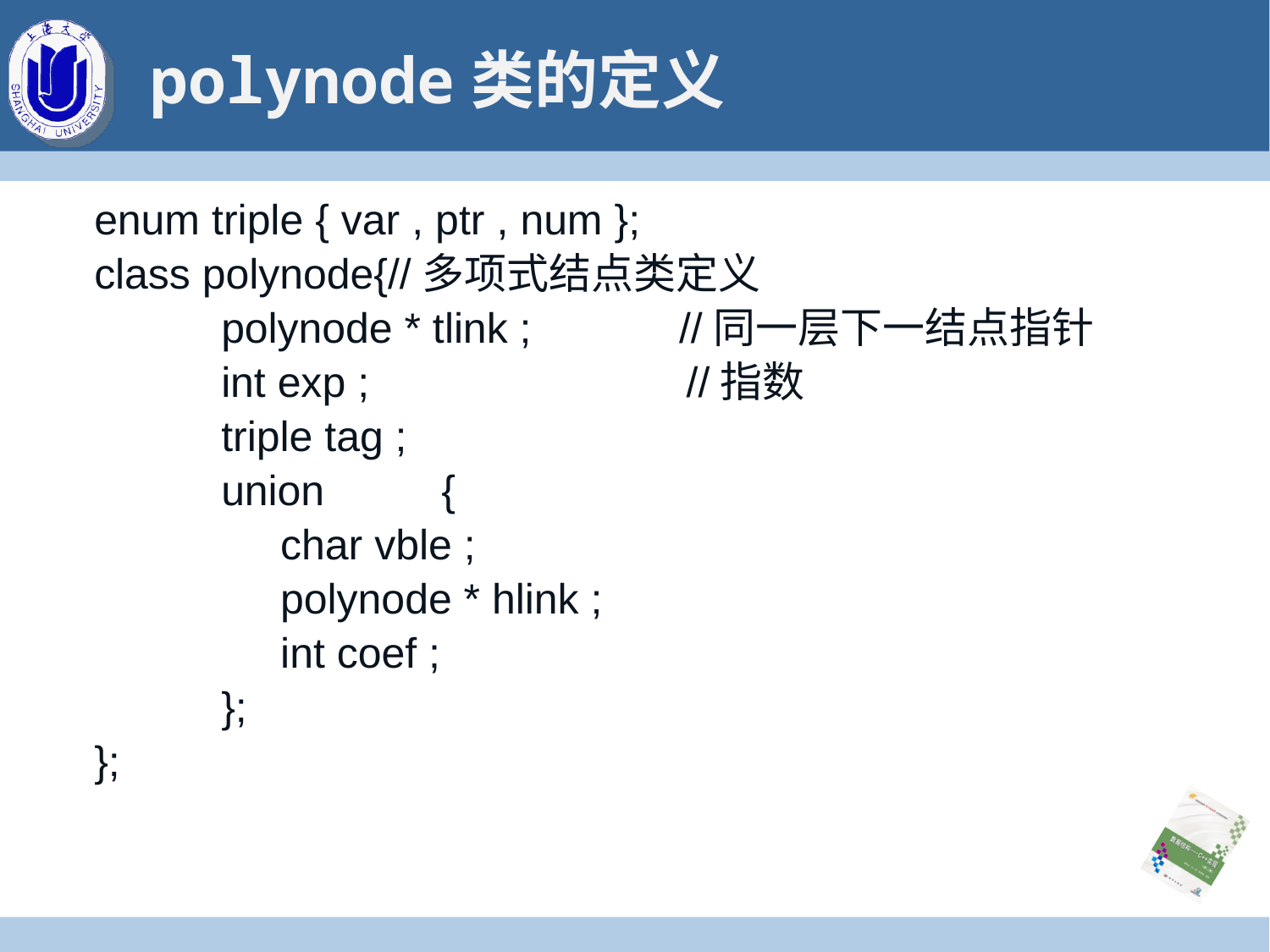

# polynode类的定义
enum triple { var , ptr , num };
class polynode{//多项式结点类定义
	polynode * tlink ;　　　//同一层下一结点指针
	int exp ;　　　　　　　//指数
	triple tag ;
	union 　　{
	     char vble ;
	     polynode * hlink ;
	     int coef ;
	};
};